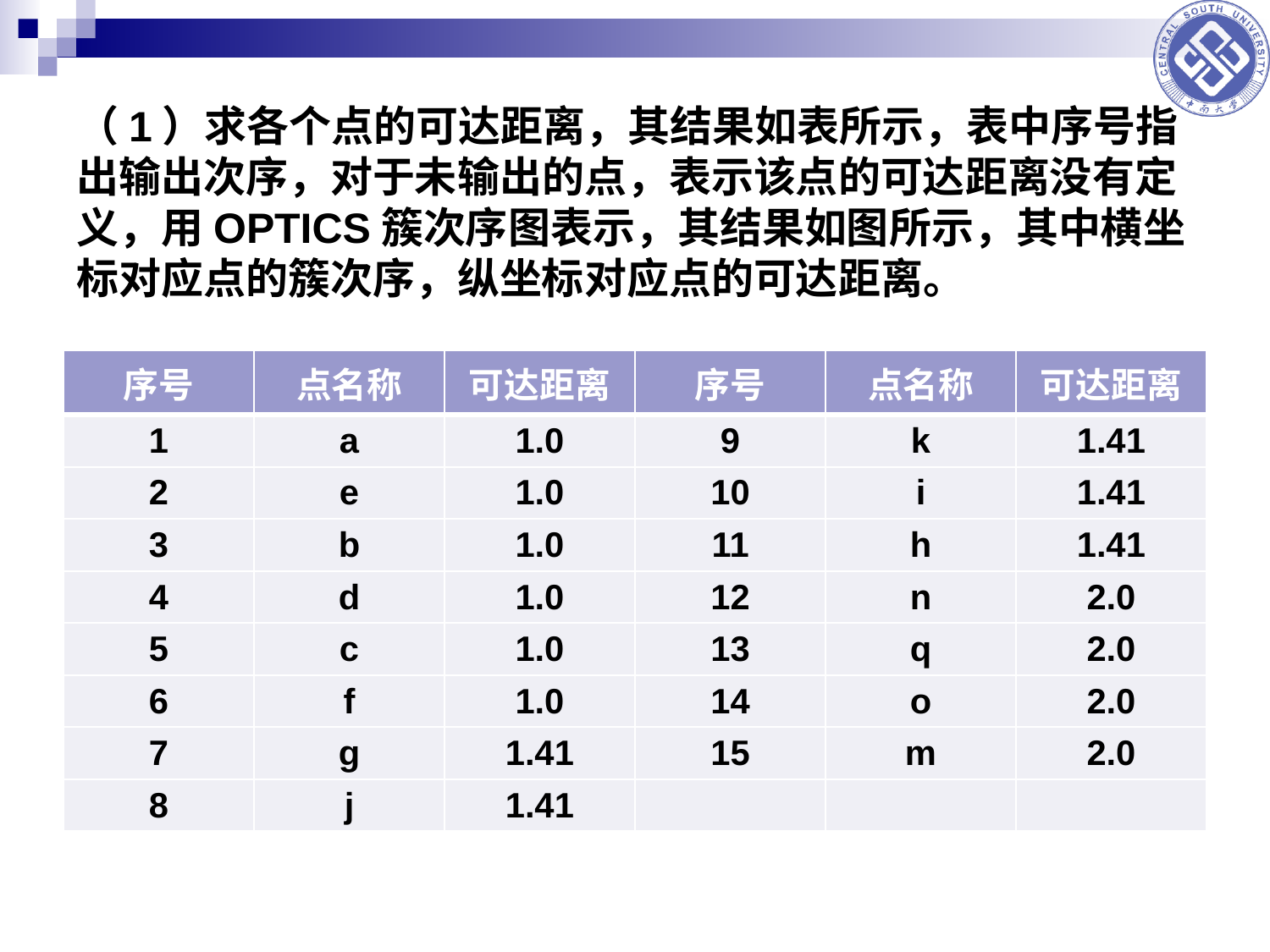

# （1）求各个点的可达距离，其结果如表所示，表中序号指出输出次序，对于未输出的点，表示该点的可达距离没有定义，用OPTICS簇次序图表示，其结果如图所示，其中横坐标对应点的簇次序，纵坐标对应点的可达距离。
| 序号 | 点名称 | 可达距离 | 序号 | 点名称 | 可达距离 |
| --- | --- | --- | --- | --- | --- |
| 1 | a | 1.0 | 9 | k | 1.41 |
| 2 | e | 1.0 | 10 | i | 1.41 |
| 3 | b | 1.0 | 11 | h | 1.41 |
| 4 | d | 1.0 | 12 | n | 2.0 |
| 5 | c | 1.0 | 13 | q | 2.0 |
| 6 | f | 1.0 | 14 | o | 2.0 |
| 7 | g | 1.41 | 15 | m | 2.0 |
| 8 | j | 1.41 |  |  |  |